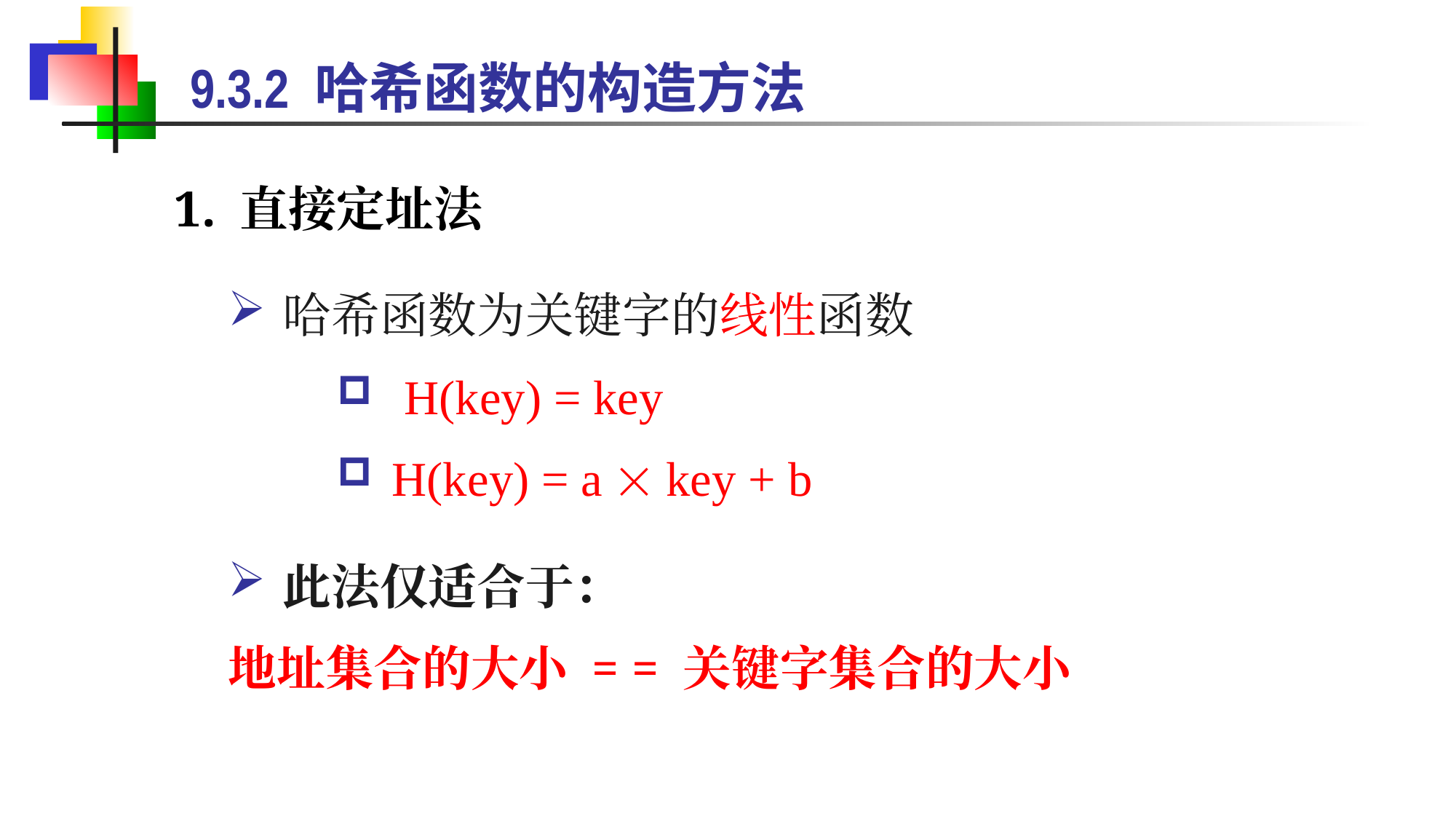

9.3.2 哈希函数的构造方法
1. 直接定址法
哈希函数为关键字的线性函数
 H(key) = key
H(key) = a × key + b
此法仅适合于：
地址集合的大小 = = 关键字集合的大小